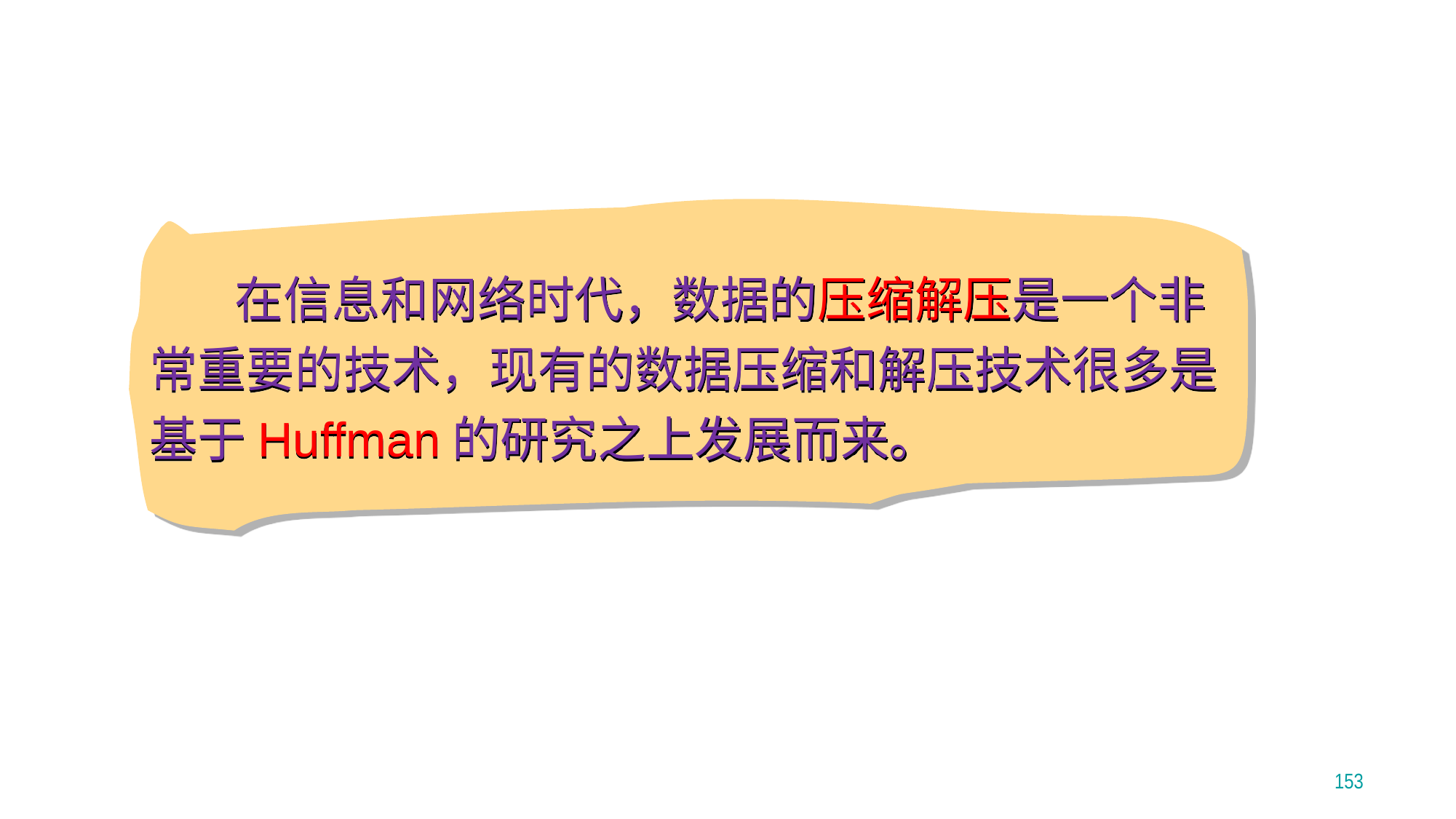

在信息和网络时代，数据的压缩解压是一个非常重要的技术，现有的数据压缩和解压技术很多是基于Huffman的研究之上发展而来。
153